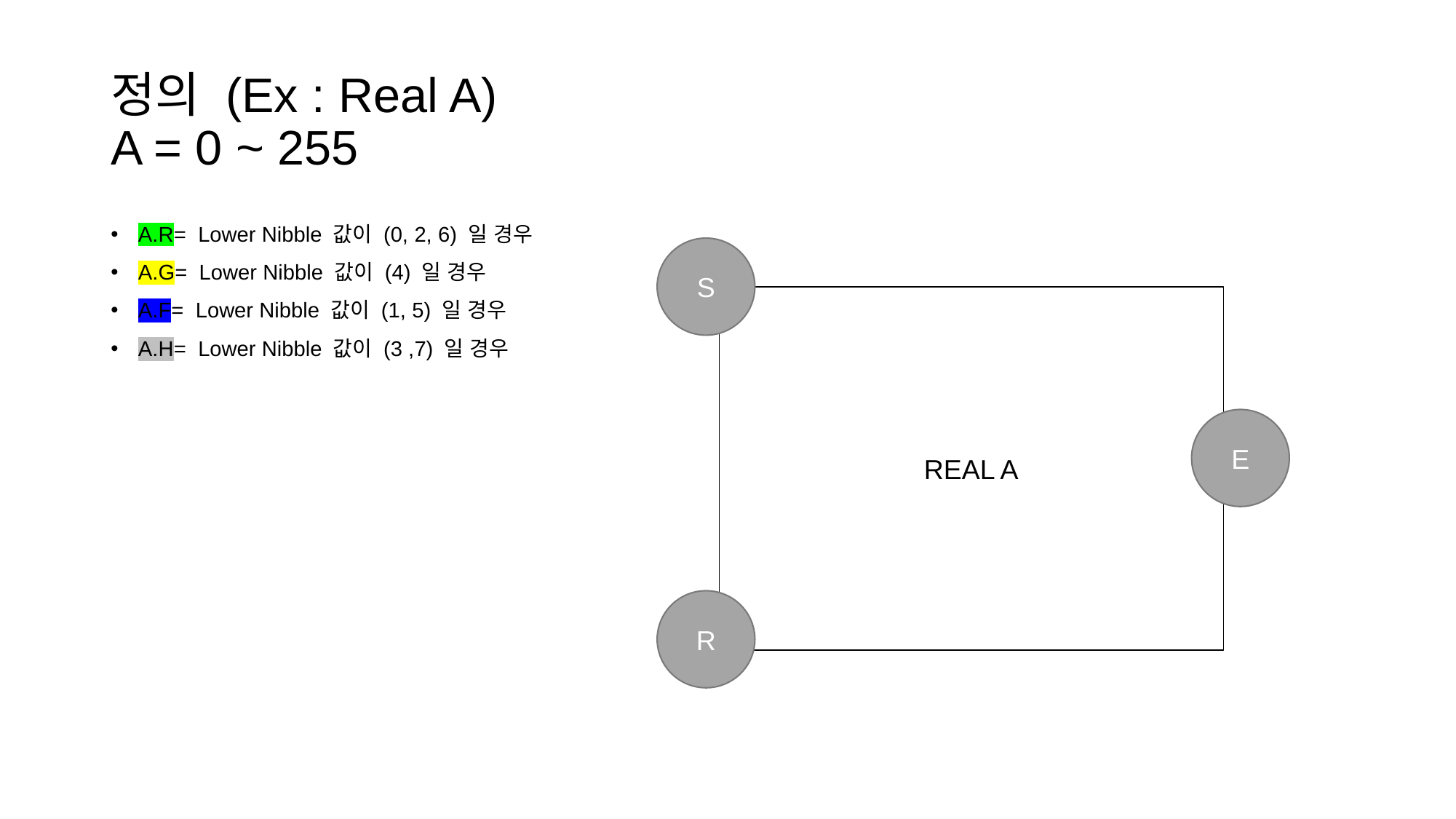

# 정의 (Ex : Real A) A = 0 ~ 255
A.R=  Lower Nibble 값이 (0, 2, 6) 일 경우
A.G=  Lower Nibble 값이 (4) 일 경우
A.F=  Lower Nibble 값이 (1, 5) 일 경우
A.H=  Lower Nibble 값이 (3 ,7) 일 경우

S
REAL A
E
R